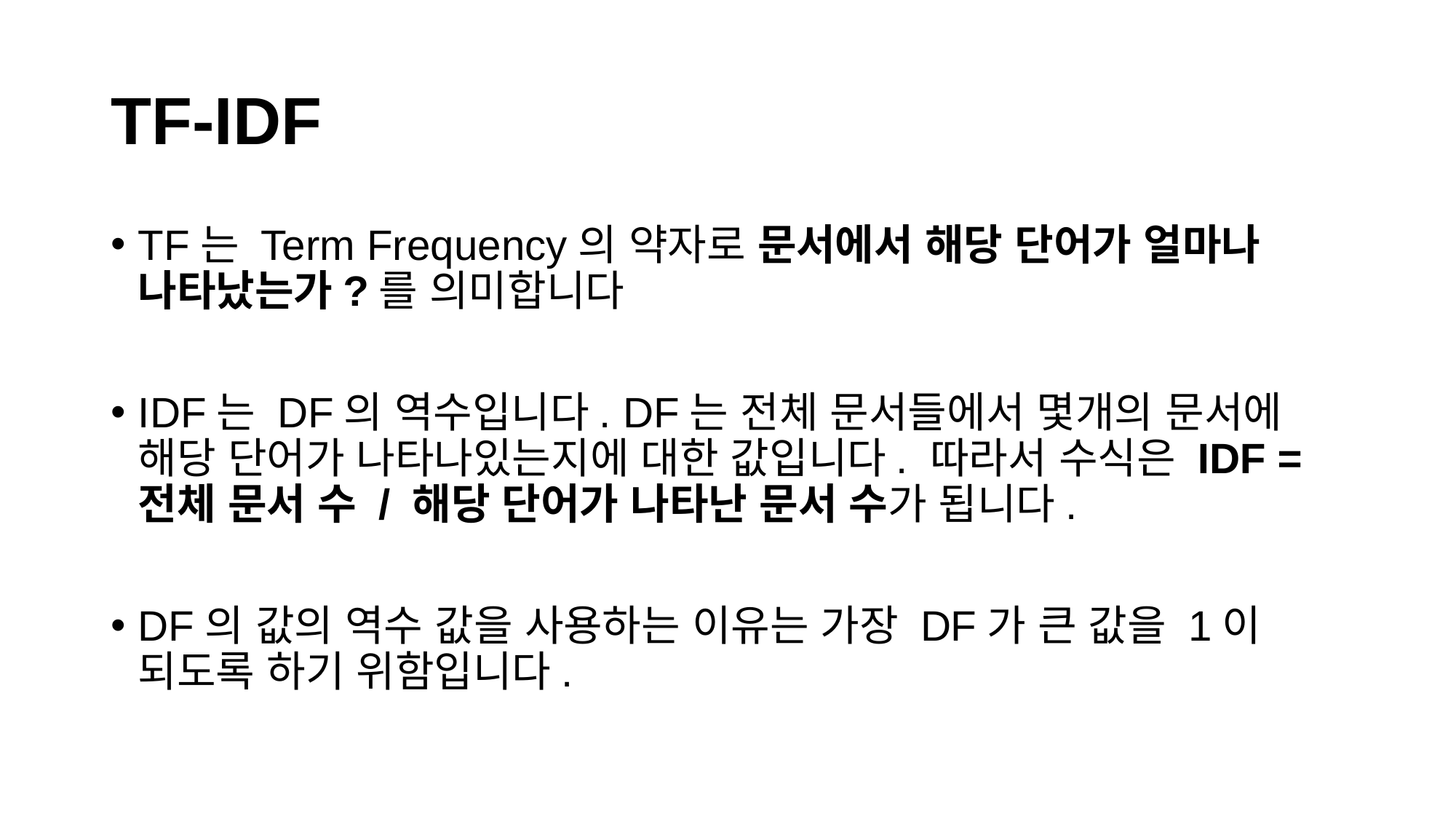

# TF-IDF
TF는 Term Frequency의 약자로 문서에서 해당 단어가 얼마나 나타났는가?를 의미합니다

IDF는 DF의 역수입니다. DF는 전체 문서들에서 몇개의 문서에 해당 단어가 나타나있는지에 대한 값입니다. 따라서 수식은 IDF = 전체 문서 수 / 해당 단어가 나타난 문서 수가 됩니다.

DF의 값의 역수 값을 사용하는 이유는 가장 DF가 큰 값을 1이 되도록 하기 위함입니다.